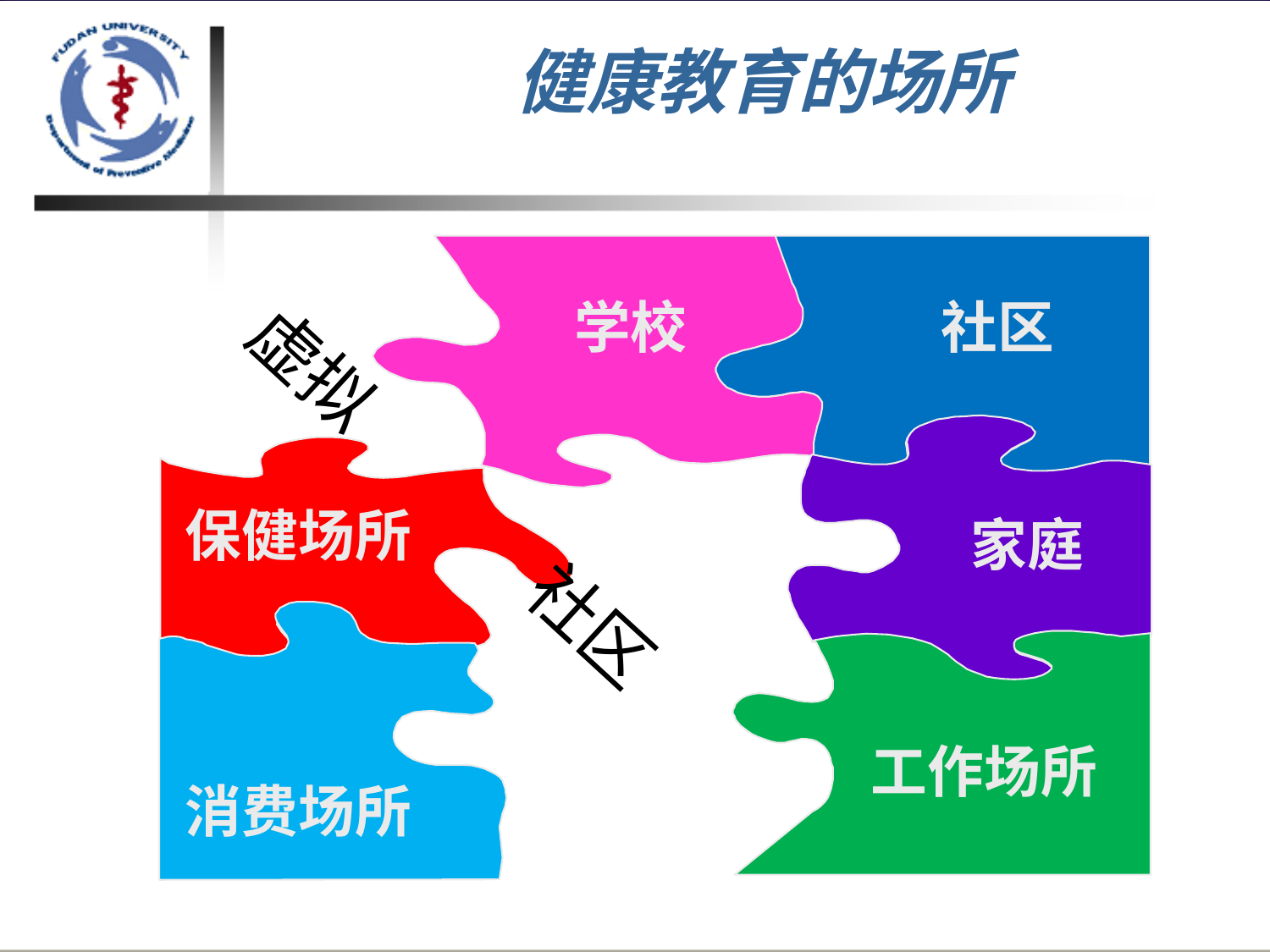

# 健康教育的场所

学校

社区

家庭

保健场所
虚拟               社区

消费场所

工作场所